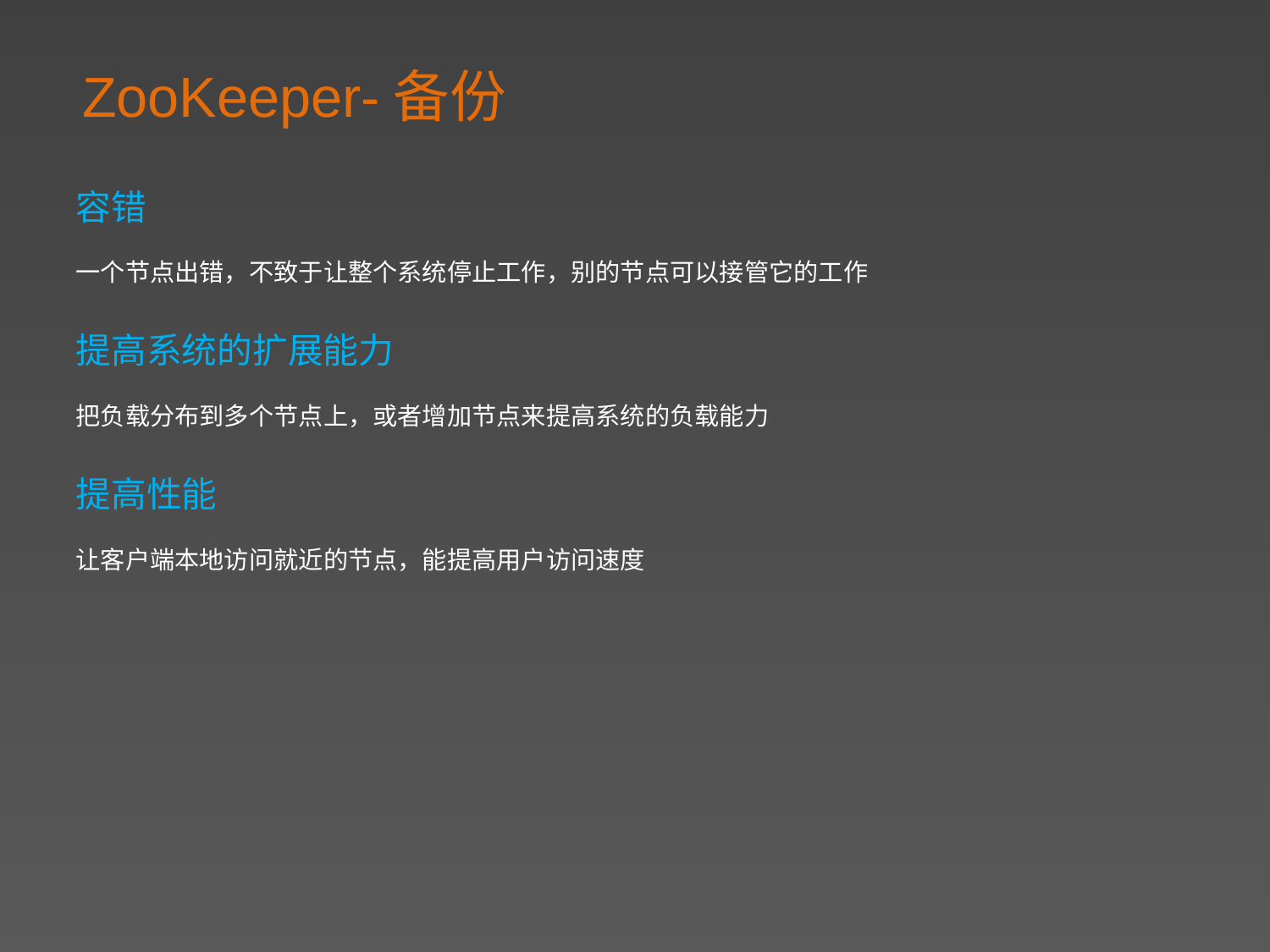

ZooKeeper-备份
容错
一个节点出错，不致于让整个系统停止工作，别的节点可以接管它的工作
提高系统的扩展能力
把负载分布到多个节点上，或者增加节点来提高系统的负载能力
提高性能
让客户端本地访问就近的节点，能提高用户访问速度